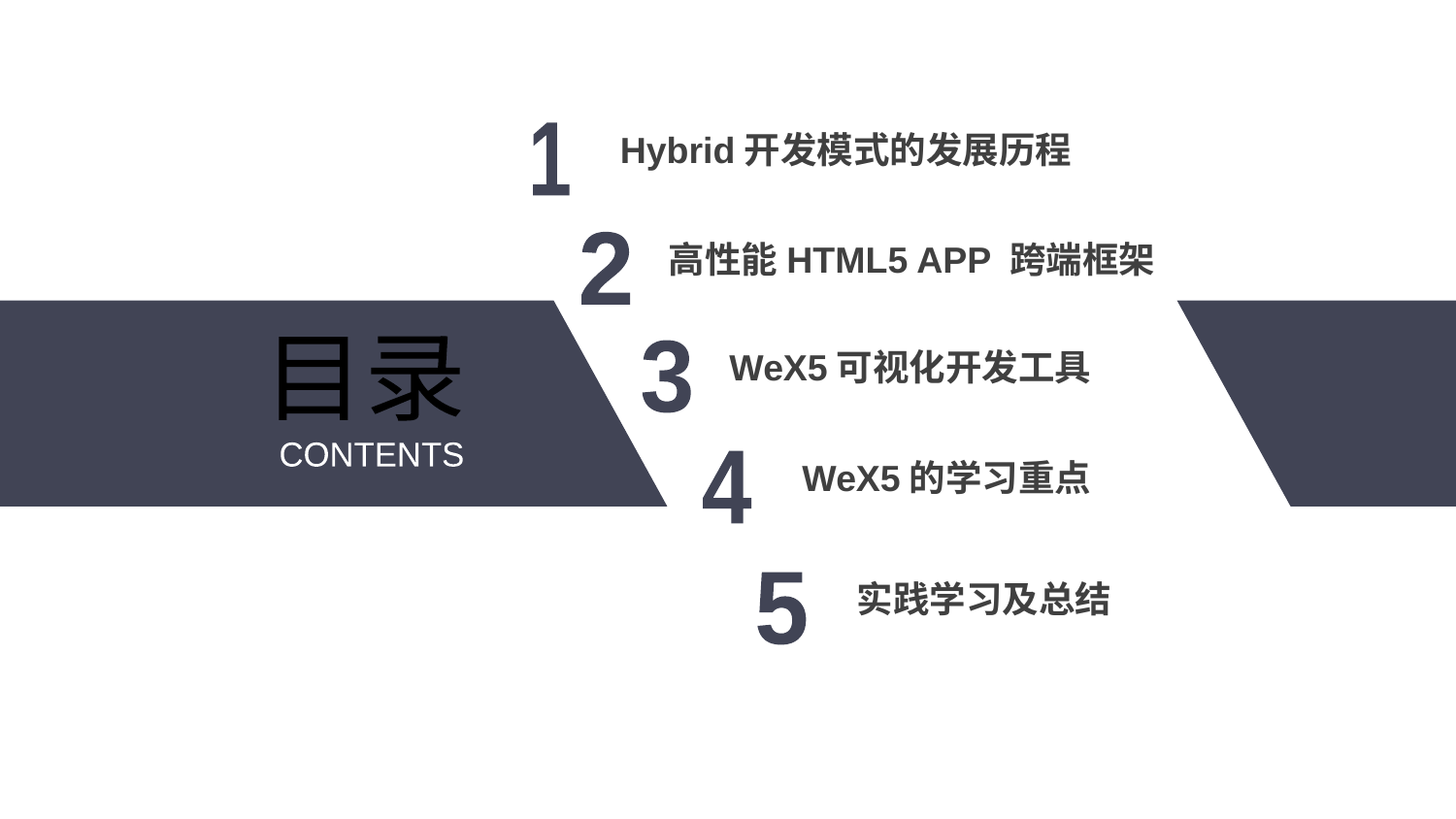

Hybrid开发模式的发展历程

1
高性能HTML5 APP 跨端框架
2

WeX5可视化开发工具
目录
3
WeX5的学习重点
CONTENTS
4
实践学习及总结
5